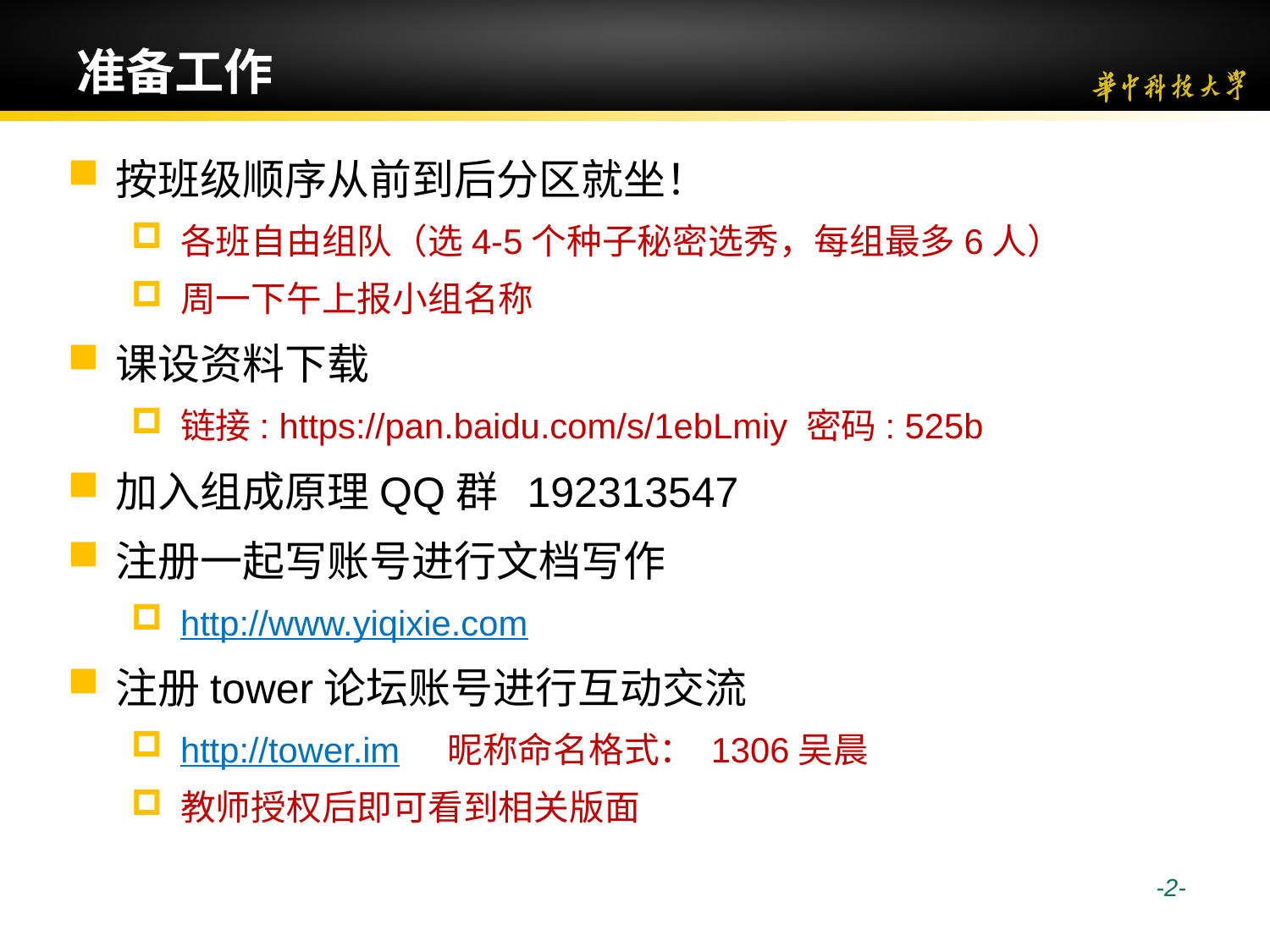

# 准备工作
按班级顺序从前到后分区就坐！
各班自由组队（选4-5个种子秘密选秀，每组最多6人）
周一下午上报小组名称
课设资料下载
链接: https://pan.baidu.com/s/1ebLmiy 密码: 525b
加入组成原理QQ群  192313547
注册一起写账号进行文档写作
http://www.yiqixie.com
注册tower论坛账号进行互动交流
http://tower.im    昵称命名格式： 1306吴晨
教师授权后即可看到相关版面
 -2-